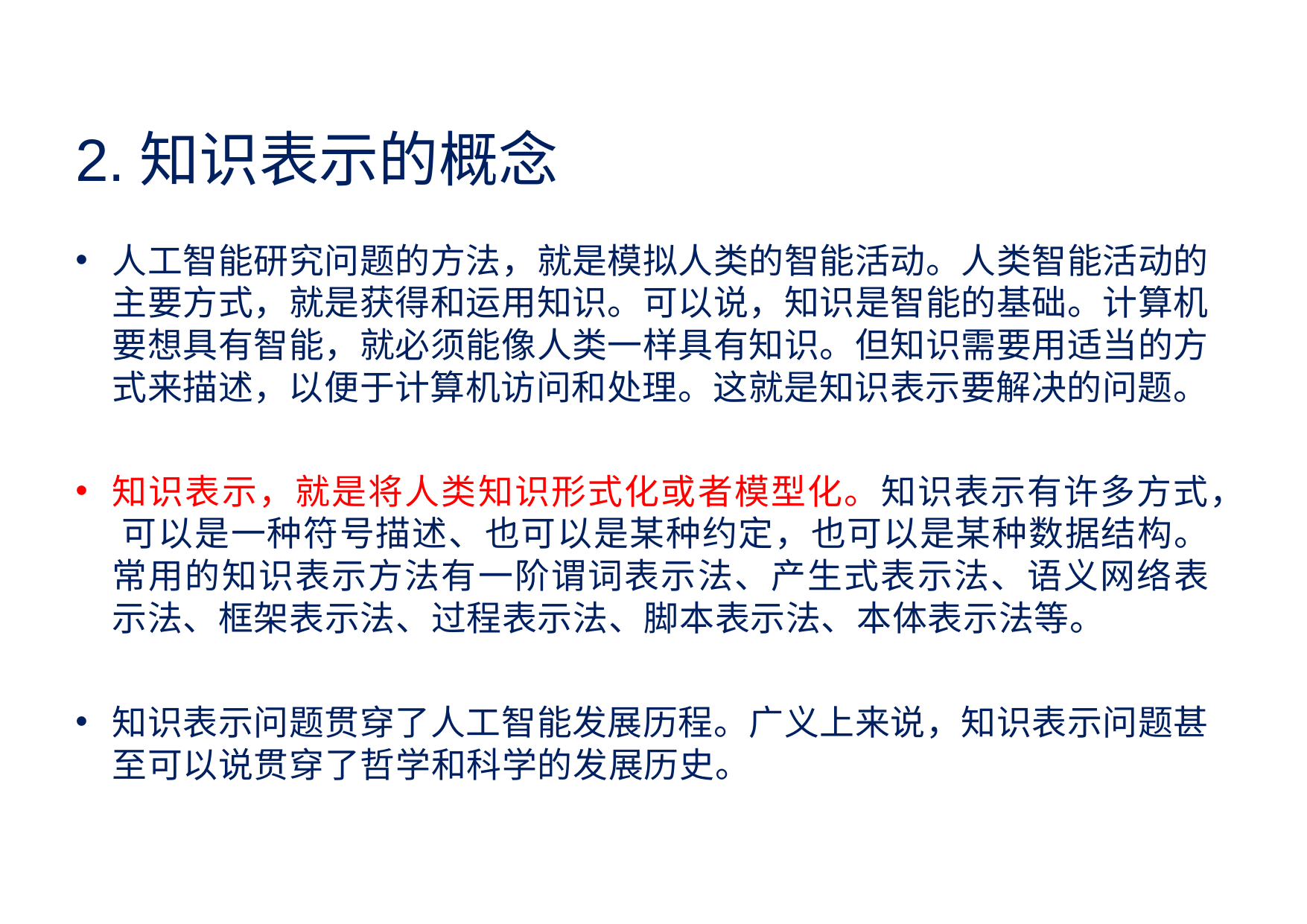

# 2.知识表示的概念
人工智能研究问题的方法，就是模拟人类的智能活动。人类智能活动的 主要方式，就是获得和运用知识。可以说，知识是智能的基础。计算机 要想具有智能，就必须能像人类一样具有知识。但知识需要用适当的方 式来描述，以便于计算机访问和处理。这就是知识表示要解决的问题。

知识表示，就是将人类知识形式化或者模型化。知识表示有许多方式， 可以是一种符号描述、也可以是某种约定，也可以是某种数据结构。常用的知识表示方法有一阶谓词表示法、产生式表示法、语义网络表示法、框架表示法、过程表示法、脚本表示法、本体表示法等。

知识表示问题贯穿了人工智能发展历程。广义上来说，知识表示问题甚 至可以说贯穿了哲学和科学的发展历史。
6